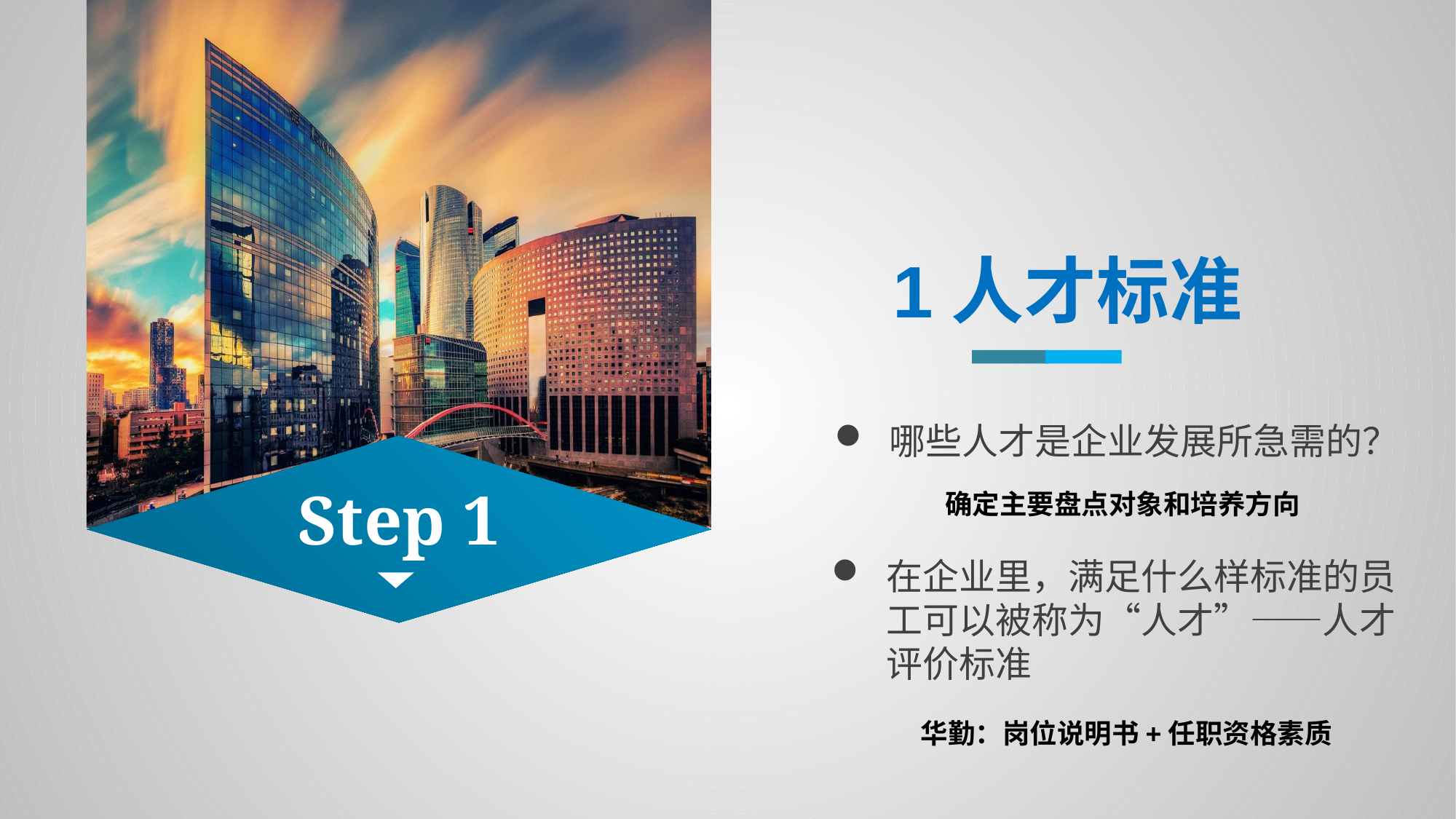

1人才标准

哪些人才是企业发展所急需的？

Step 1

确定主要盘点对象和培养方向
在企业里，满足什么样标准的员工可以被称为“人才”——人才评价标准
华勤：岗位说明书+任职资格素质